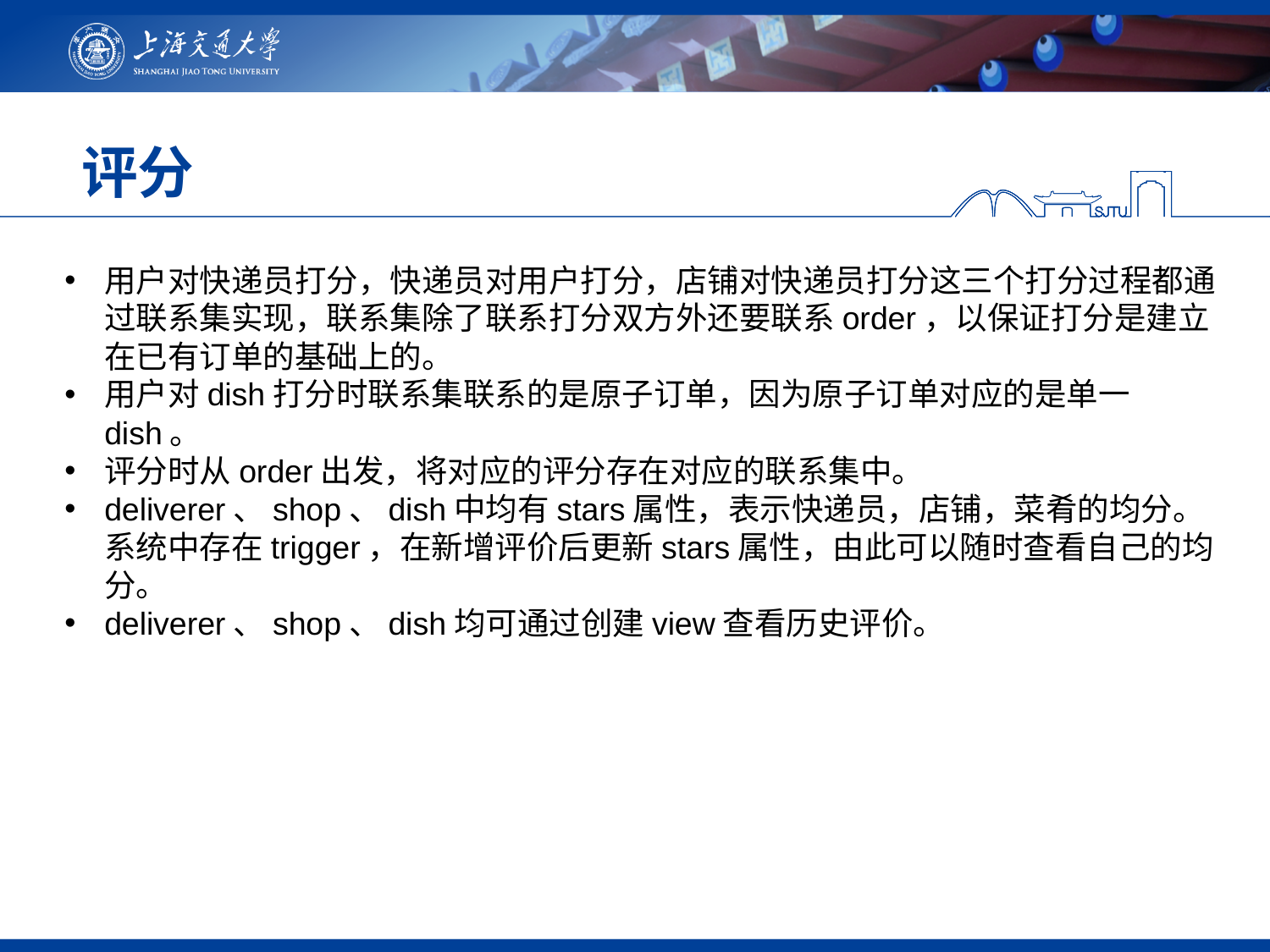

# 评分
用户对快递员打分，快递员对用户打分，店铺对快递员打分这三个打分过程都通过联系集实现，联系集除了联系打分双方外还要联系order，以保证打分是建立在已有订单的基础上的。
用户对dish打分时联系集联系的是原子订单，因为原子订单对应的是单一dish。
评分时从order出发，将对应的评分存在对应的联系集中。
deliverer、shop、dish中均有stars属性，表示快递员，店铺，菜肴的均分。系统中存在trigger，在新增评价后更新stars属性，由此可以随时查看自己的均分。
deliverer、shop、dish均可通过创建view查看历史评价。